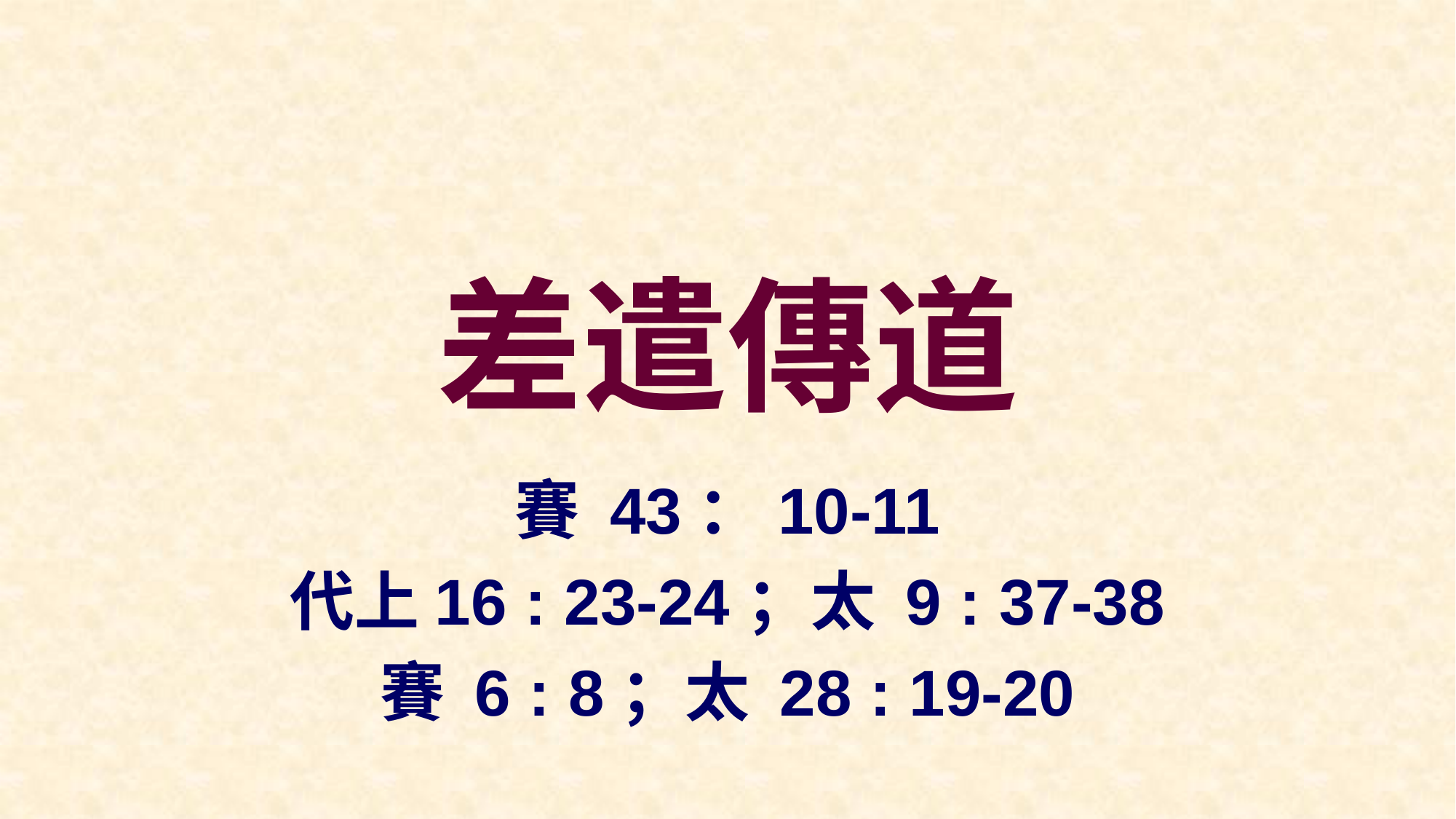

# 差遣傳道
賽 43：10-11
代上16 : 23-24；太 9 : 37-38
賽 6 : 8；太 28 : 19-20